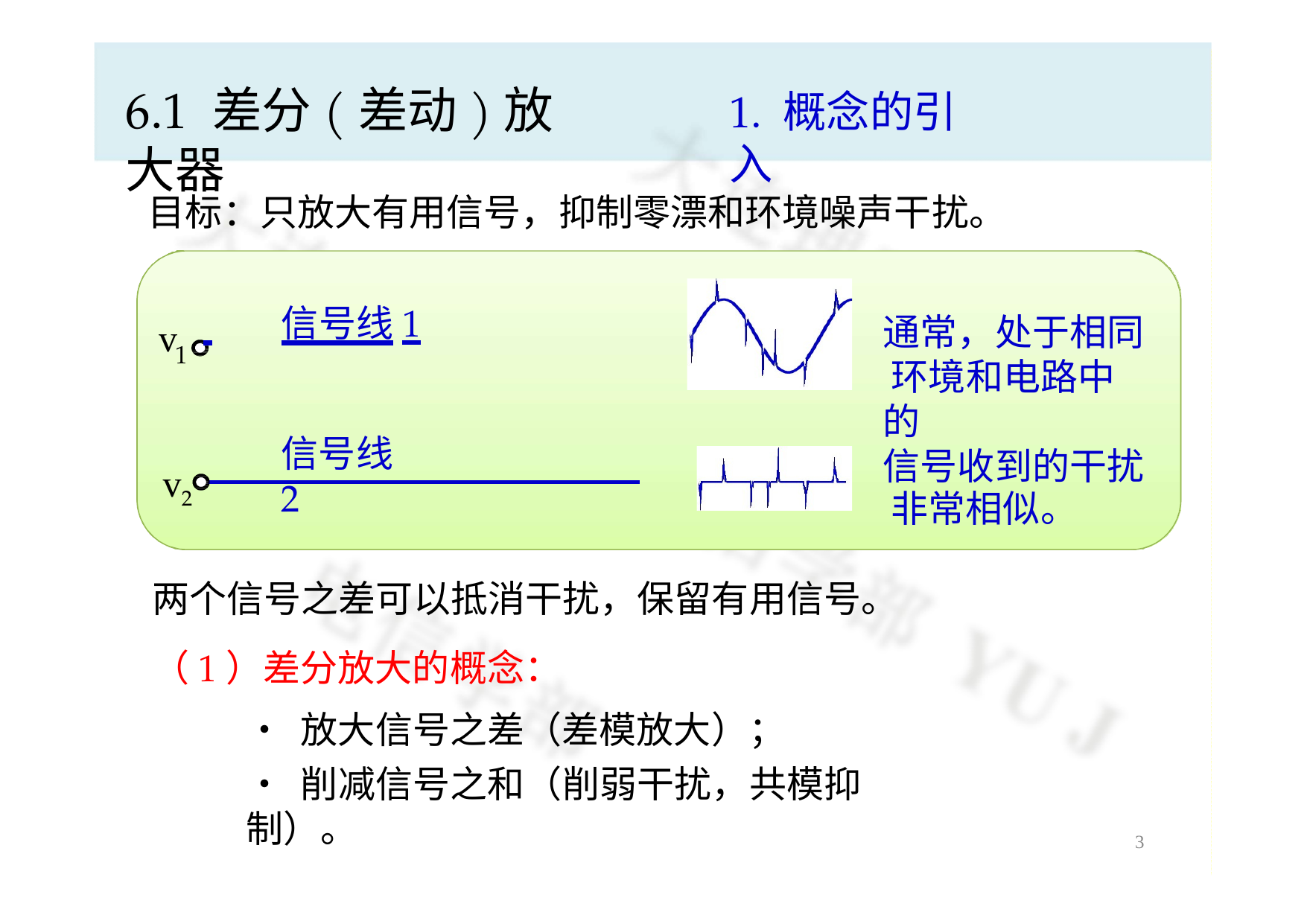

# 6.1 差分(差动)放大器
1. 概念的引入
目标：只放大有用信号，抑制零漂和环境噪声干扰。

 	信号线1
通常，处于相同  环境和电路中的
信号收到的干扰  非常相似。
v
1

信号线2

v2

两个信号之差可以抵消干扰，保留有用信号。
（1）差分放大的概念：
• 放大信号之差（差模放大）；
• 削减信号之和（削弱干扰，共模抑制）。
3